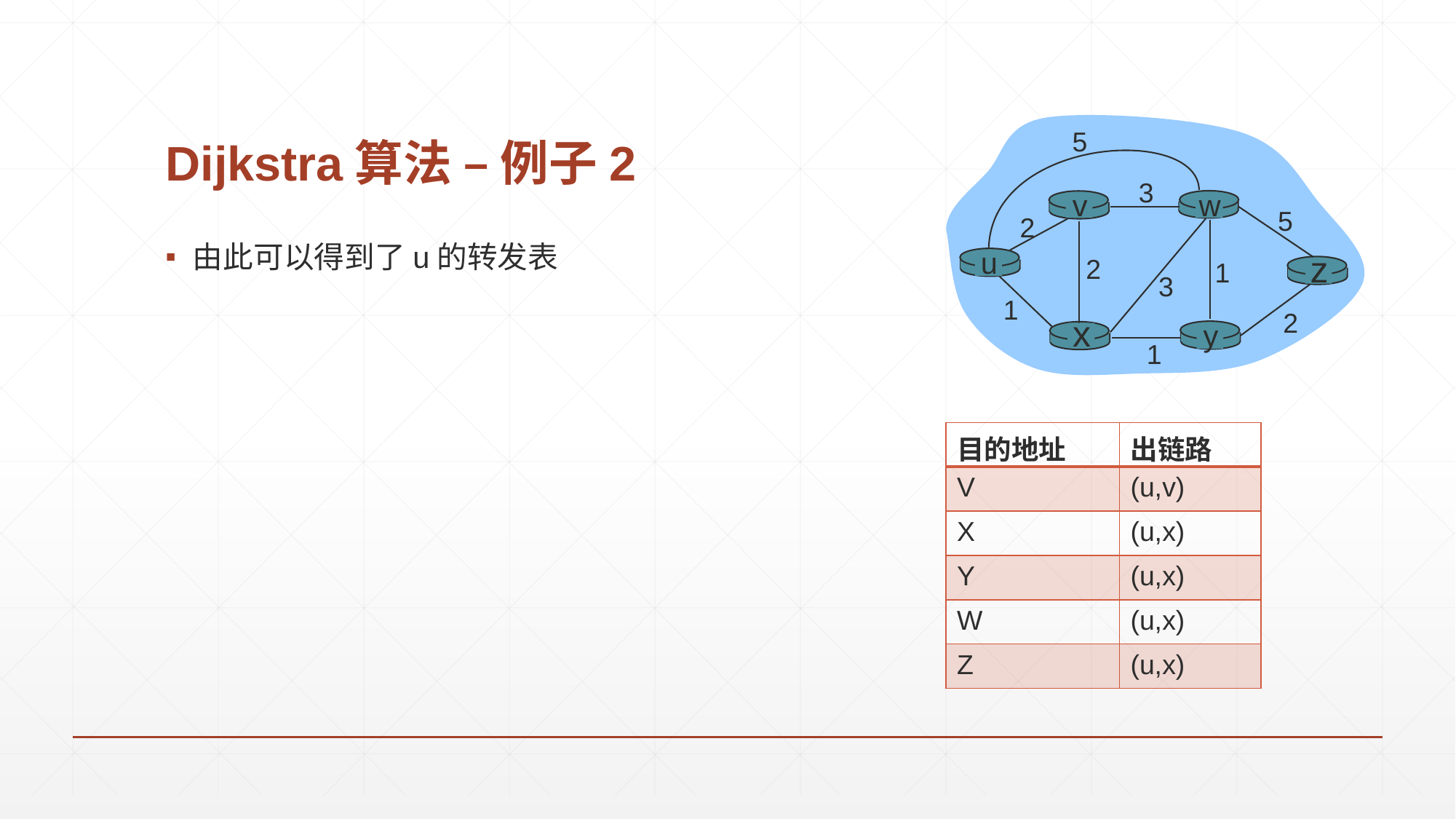

# Dijkstra算法 – 例子2

5

3
v

w

5

2

u

z

2

1

3

1
2
x

y

1

由此可以得到了u的转发表

| 目的地址 | 出链路 |
| --- | --- |
| V | (u,v) |
| X | (u,x) |
| Y | (u,x) |
| W | (u,x) |
| Z | (u,x) |